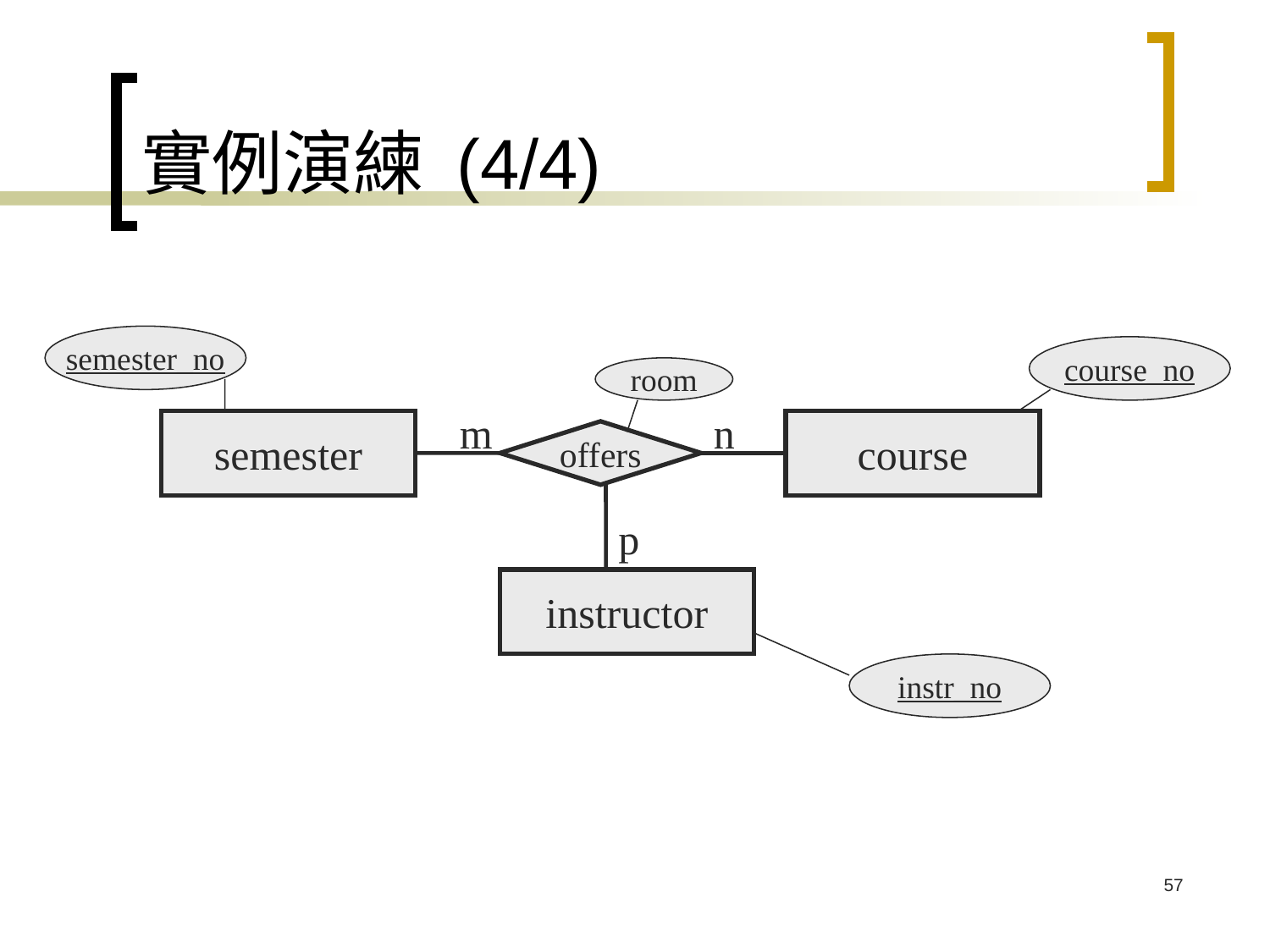

實例演練 (4/4)
semester_no
course_no
room

m

n
semester
course
offers

p
instructor

instr_no
57